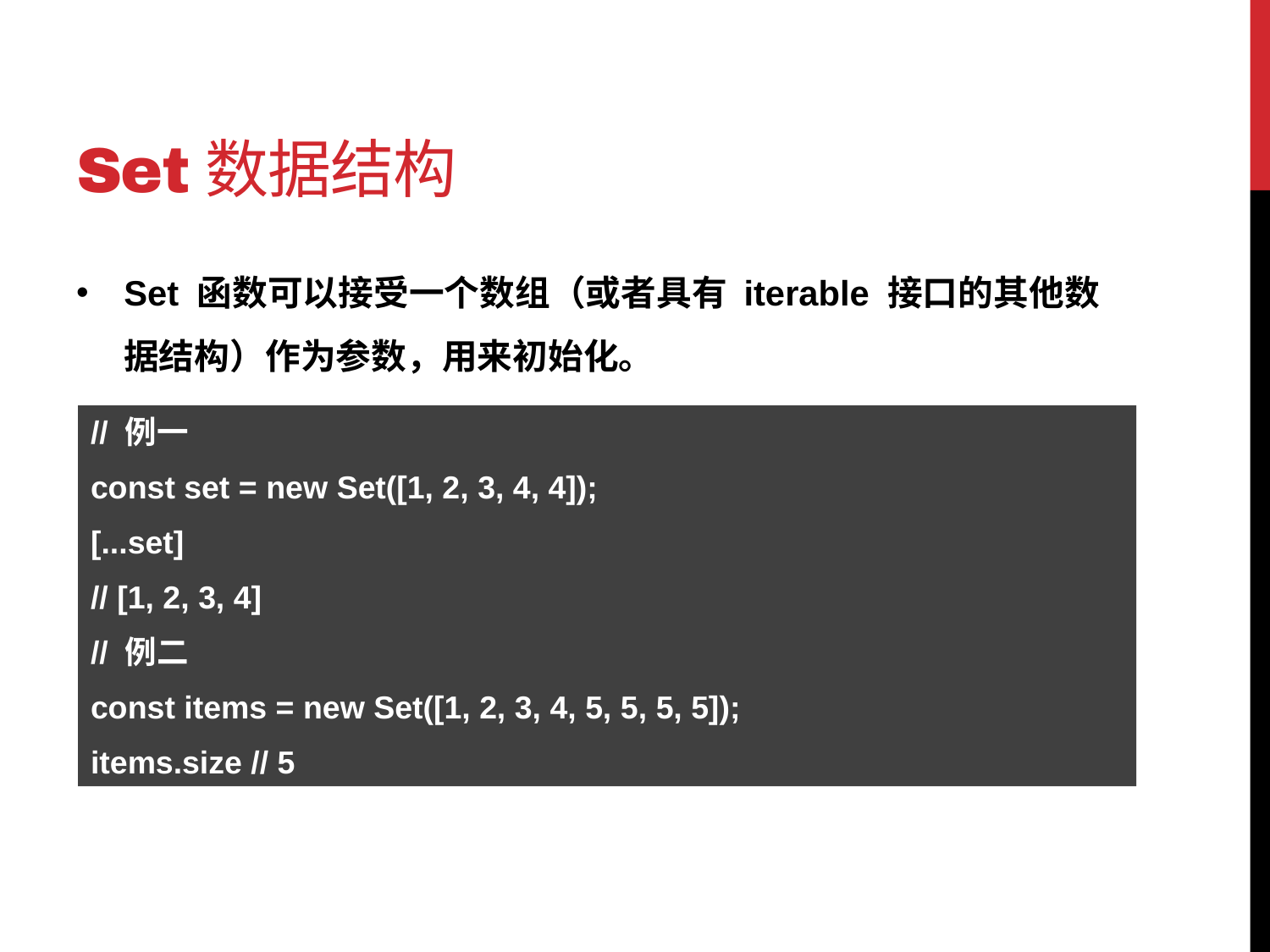

# Set数据结构
Set 函数可以接受一个数组（或者具有 iterable 接口的其他数据结构）作为参数，用来初始化。

// 例一
const set = new Set([1, 2, 3, 4, 4]);
[...set]
// [1, 2, 3, 4]
// 例二
const items = new Set([1, 2, 3, 4, 5, 5, 5, 5]);
items.size // 5